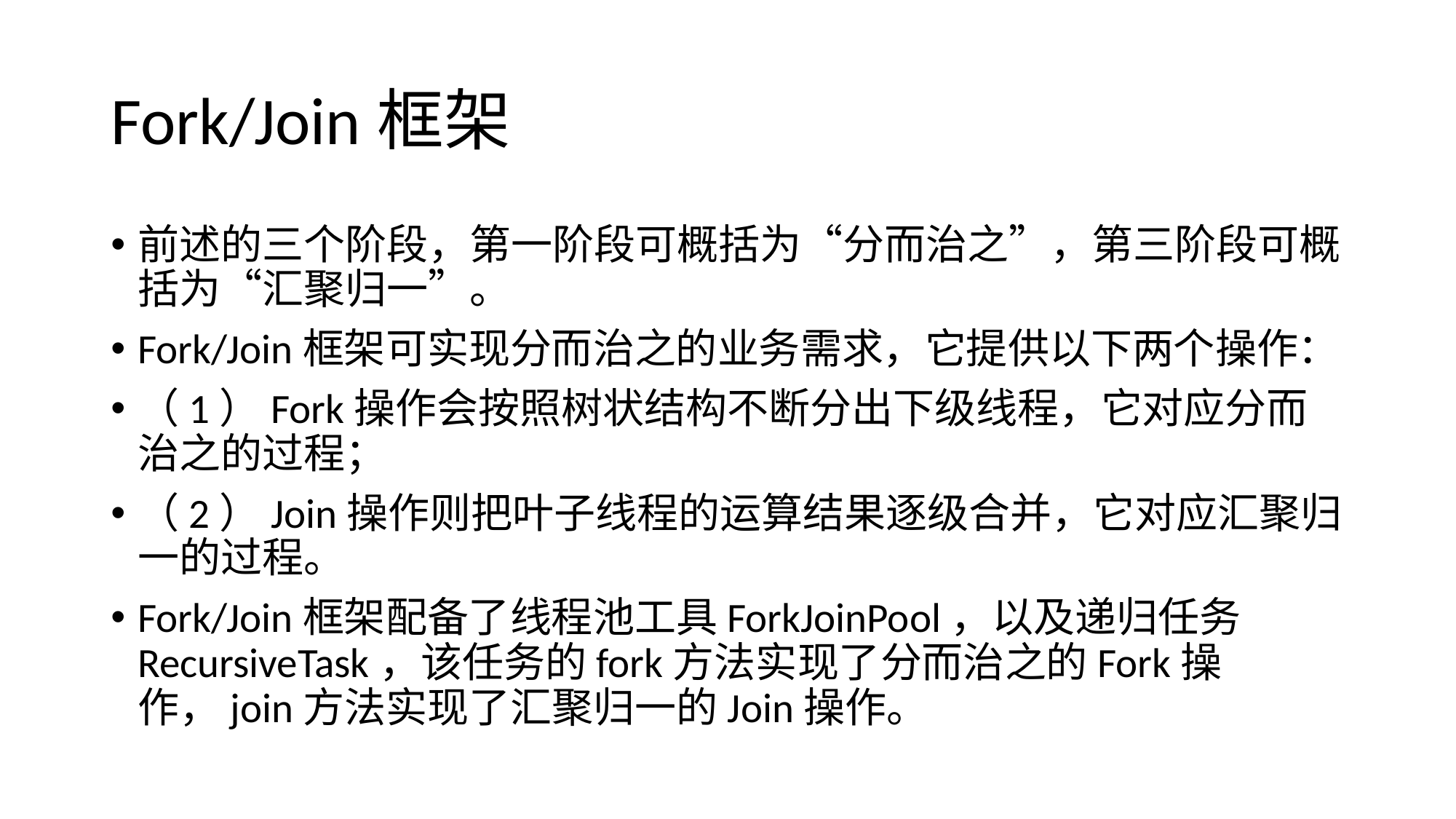

# Fork/Join框架
前述的三个阶段，第一阶段可概括为“分而治之”，第三阶段可概括为“汇聚归一”。
Fork/Join框架可实现分而治之的业务需求，它提供以下两个操作：
（1）Fork操作会按照树状结构不断分出下级线程，它对应分而治之的过程；
（2）Join操作则把叶子线程的运算结果逐级合并，它对应汇聚归一的过程。
Fork/Join框架配备了线程池工具ForkJoinPool，以及递归任务RecursiveTask，该任务的fork方法实现了分而治之的Fork操作，join方法实现了汇聚归一的Join操作。